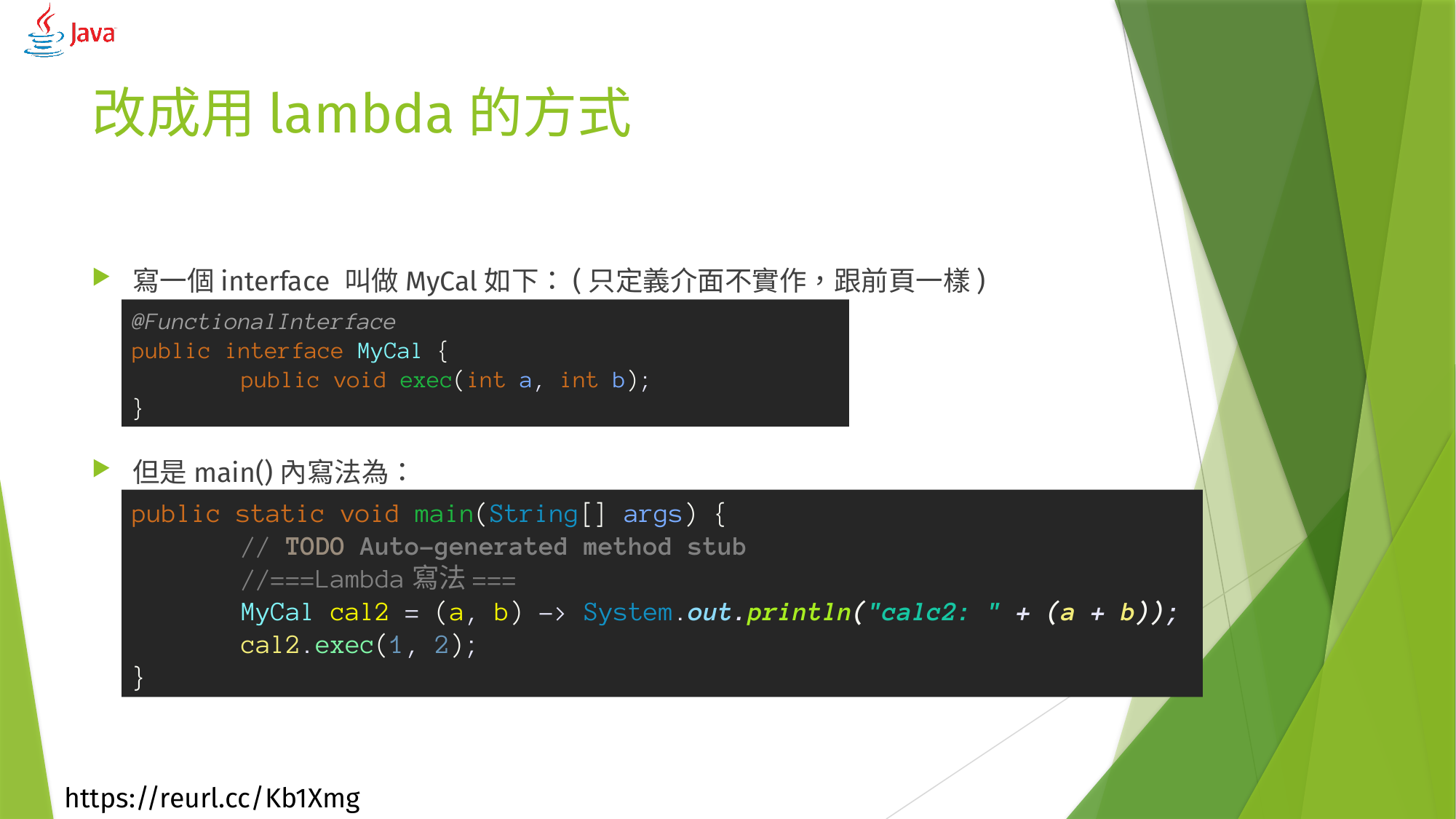

# 改成用lambda的方式
寫一個interface 叫做MyCal如下：(只定義介面不實作，跟前頁一樣)

但是main()內寫法為：
@FunctionalInterface
public interface MyCal {
	public void exec(int a, int b);
}
public static void main(String[] args) {
	// TODO Auto-generated method stub
	//===Lambda寫法===
	MyCal cal2 = (a, b) -> System.out.println("calc2: " + (a + b));
	cal2.exec(1, 2);
}